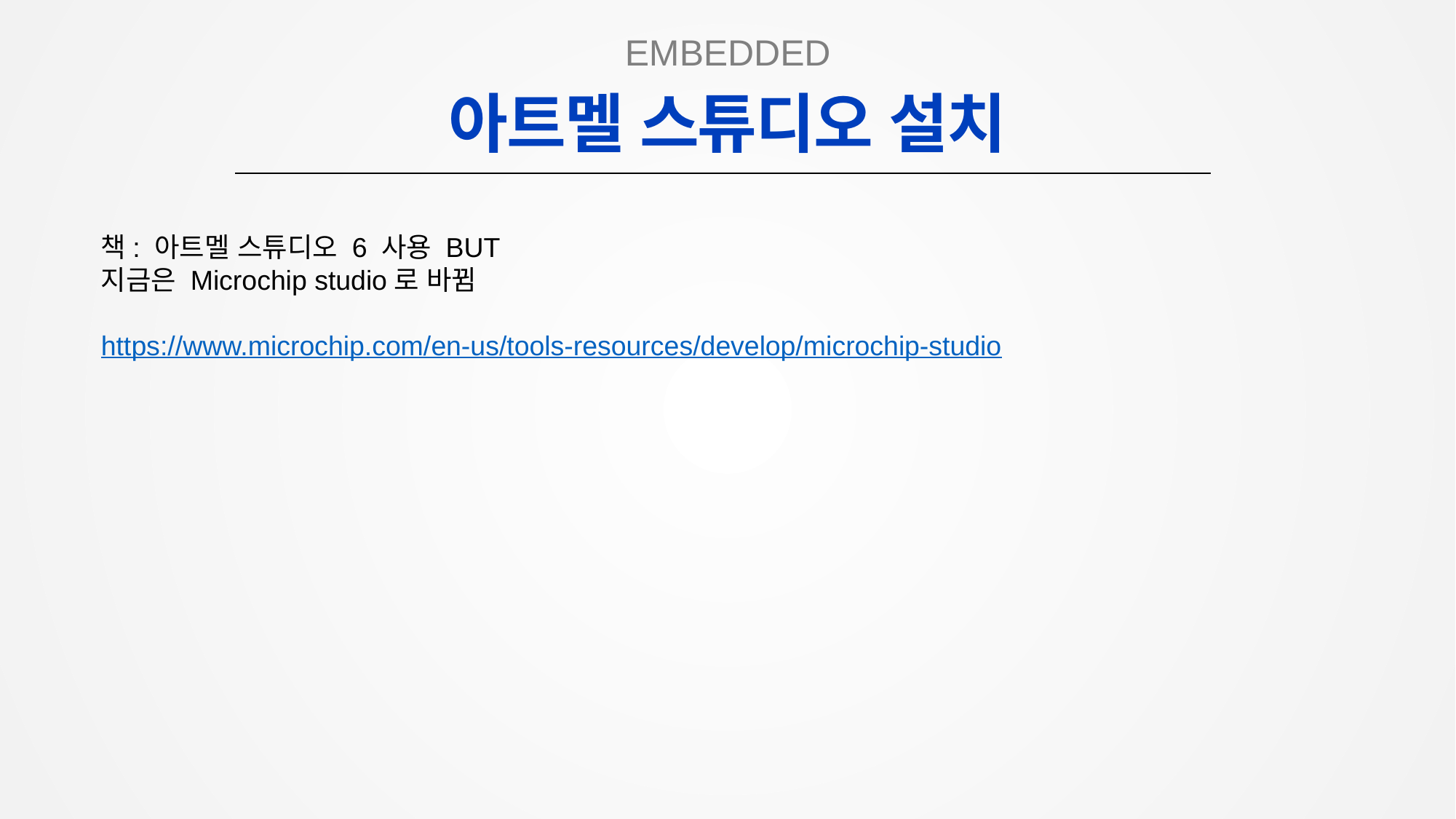

EMBEDDED
아트멜 스튜디오 설치
책: 아트멜 스튜디오 6 사용 BUT
지금은 Microchip studio로 바뀜

https://www.microchip.com/en-us/tools-resources/develop/microchip-studio